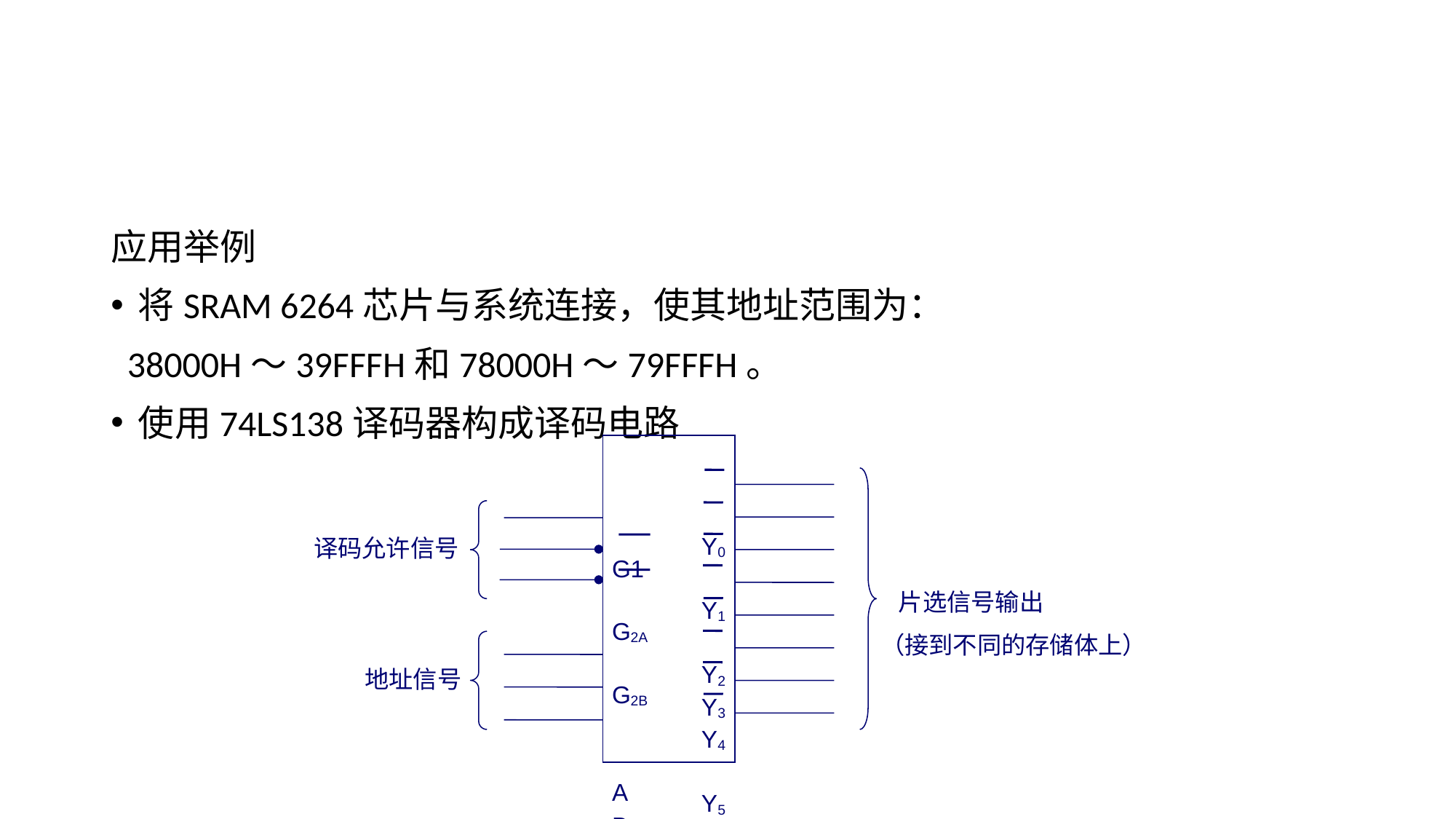

应用举例
将SRAM 6264芯片与系统连接，使其地址范围为：
  38000H～39FFFH和78000H～79FFFH。
使用74LS138译码器构成译码电路

Y0      Y1   Y2Y3Y4     Y5     Y6     Y7

G1
G2A
G2B

A
B
C

译码允许信号

片选信号输出

（接到不同的存储体上）

地址信号